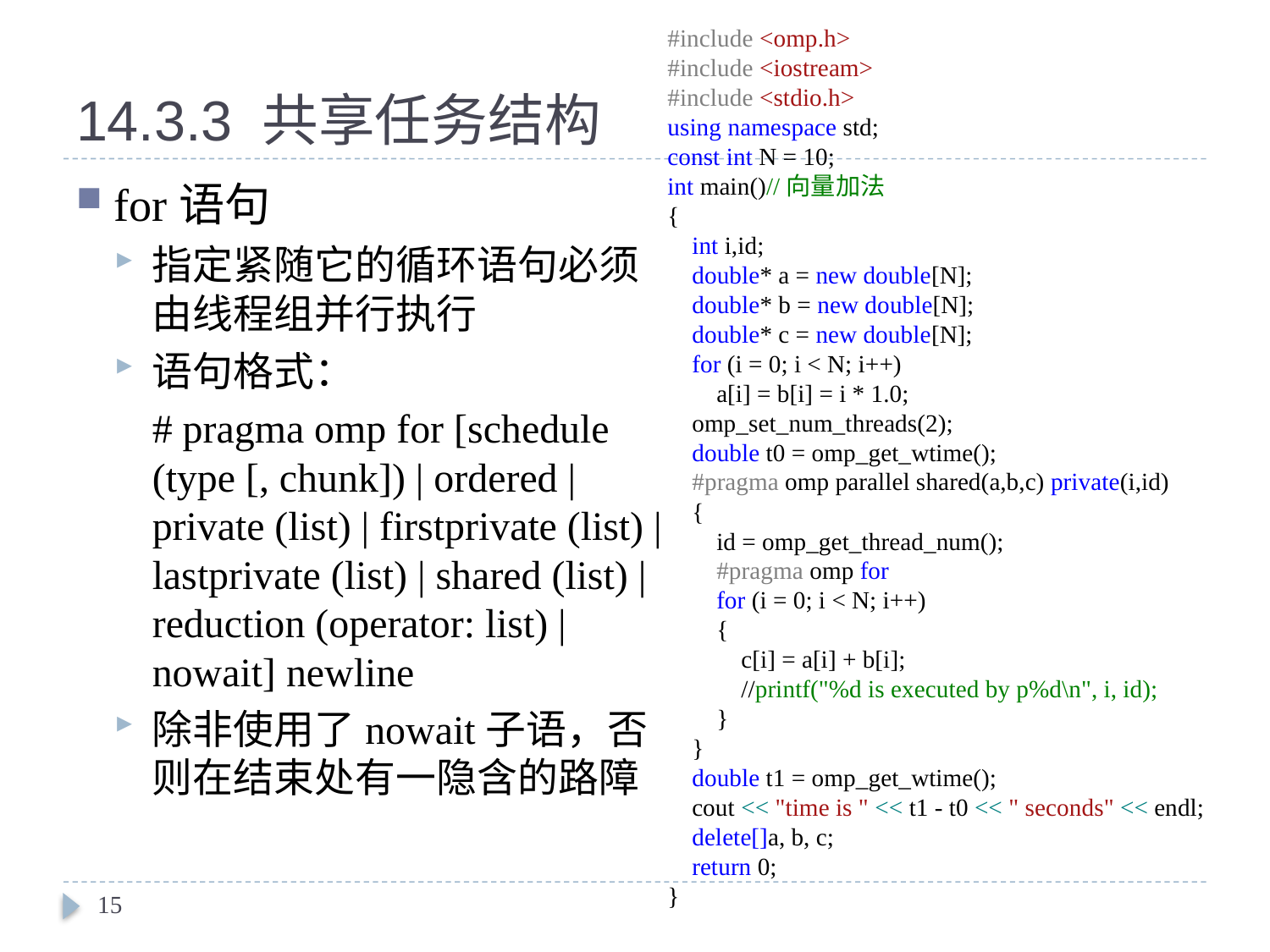

#include <omp.h>
#include <iostream>
#include <stdio.h>
using namespace std;
const int N = 10;
int main()//向量加法
{
    int i,id;
    double* a = new double[N];
    double* b = new double[N];
    double* c = new double[N];
    for (i = 0; i < N; i++)
        a[i] = b[i] = i * 1.0;
    omp_set_num_threads(2);
    double t0 = omp_get_wtime();
    #pragma omp parallel shared(a,b,c) private(i,id)
    {
        id = omp_get_thread_num();
        #pragma omp for
        for (i = 0; i < N; i++)
        {
            c[i] = a[i] + b[i];
            //printf("%d is executed by p%d\n", i, id);
        }
    }
    double t1 = omp_get_wtime();
    cout << "time is " << t1 - t0 << " seconds" << endl;
    delete[]a, b, c;
    return 0;
}
# 14.3.3 共享任务结构
for语句
指定紧随它的循环语句必须由线程组并行执行
语句格式：
	# pragma omp for [schedule (type [, chunk]) | ordered | private (list) | firstprivate (list) | lastprivate (list) | shared (list) | reduction (operator: list) | nowait] newline
除非使用了nowait子语，否则在结束处有一隐含的路障

15